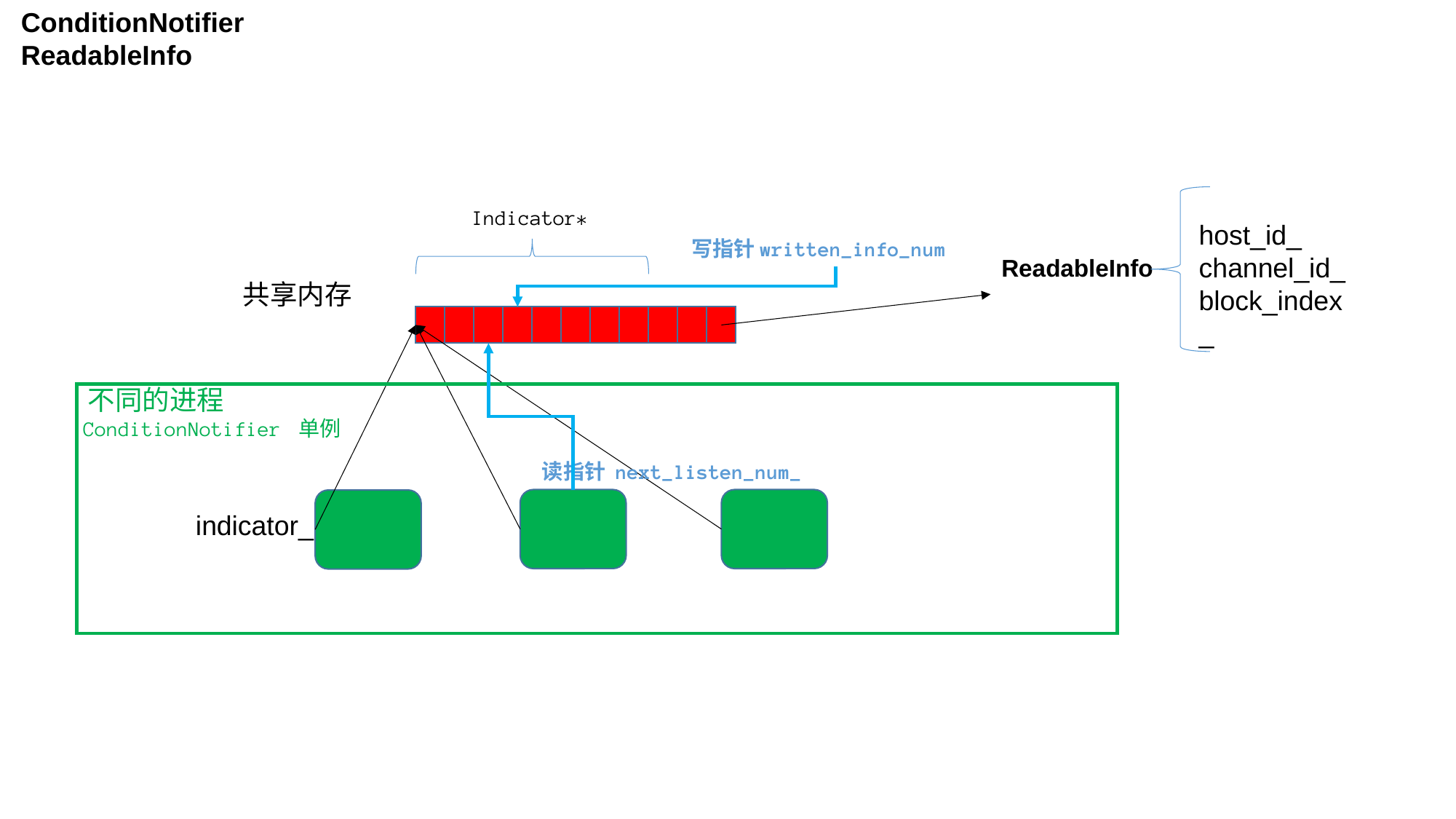

ConditionNotifier
ReadableInfo

Indicator*
host_id_
channel_id_
block_index_

写指针written_info_num
ReadableInfo
共享内存

不同的进程

ConditionNotifier 单例
读指针 next_listen_num_

indicator_